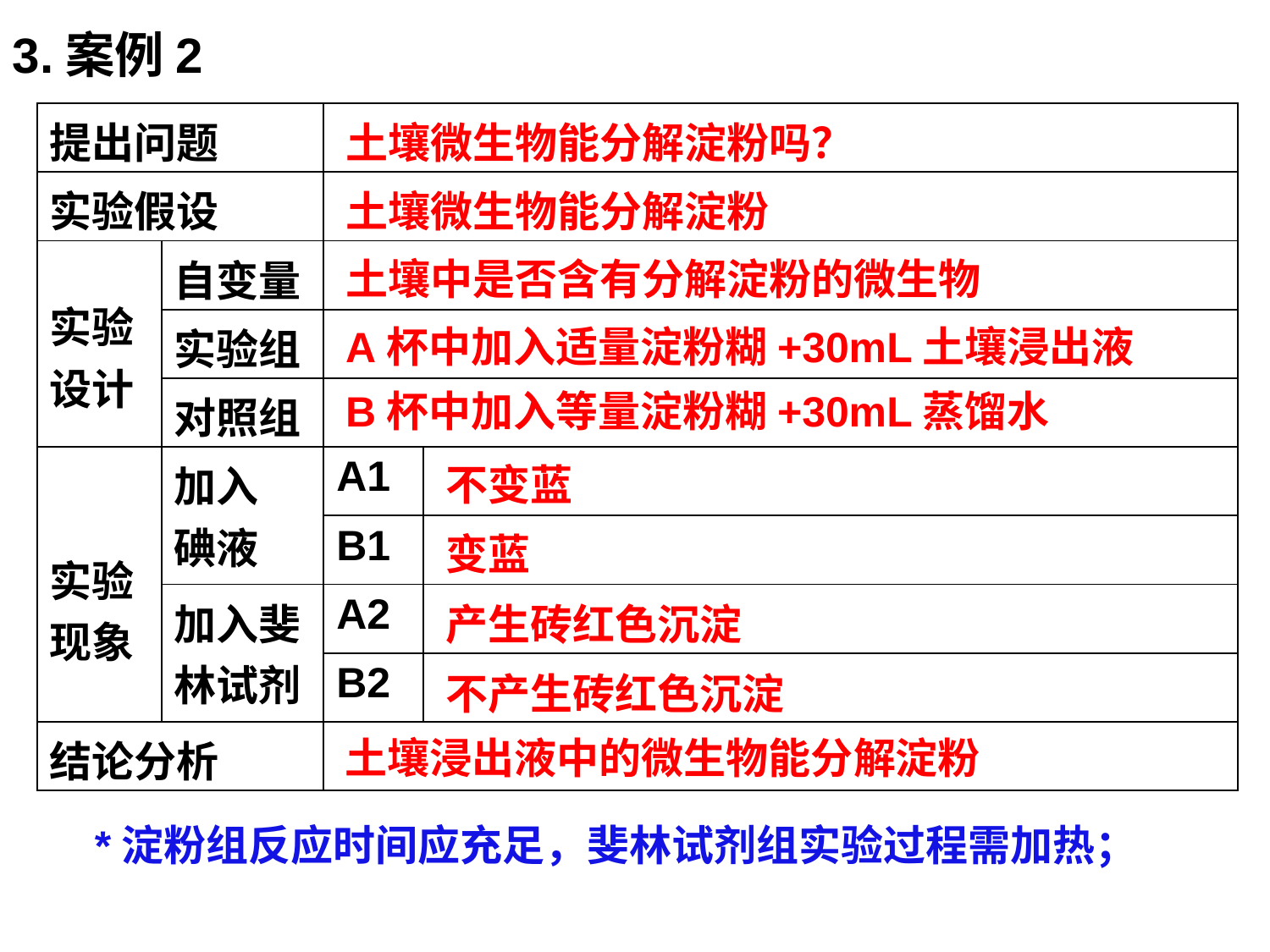

3.案例2
| 提出问题 |  |  |  |
| --- | --- | --- | --- |
| 实验假设 |  |  |  |
| 实验设计 | 自变量 |  |  |
|  | 实验组 |  |  |
|  | 对照组 |  |  |
| 实验现象 | 加入 碘液 | A1 |  |
|  |  | B1 |  |
|  | 加入斐林试剂 | A2 |  |
|  |  | B2 |  |
| 结论分析 |  |  |  |
土壤微生物能分解淀粉吗？
土壤微生物能分解淀粉
土壤中是否含有分解淀粉的微生物
A杯中加入适量淀粉糊+30mL土壤浸出液
B杯中加入等量淀粉糊+30mL蒸馏水
不变蓝
变蓝
产生砖红色沉淀
不产生砖红色沉淀
土壤浸出液中的微生物能分解淀粉
*淀粉组反应时间应充足，斐林试剂组实验过程需加热；